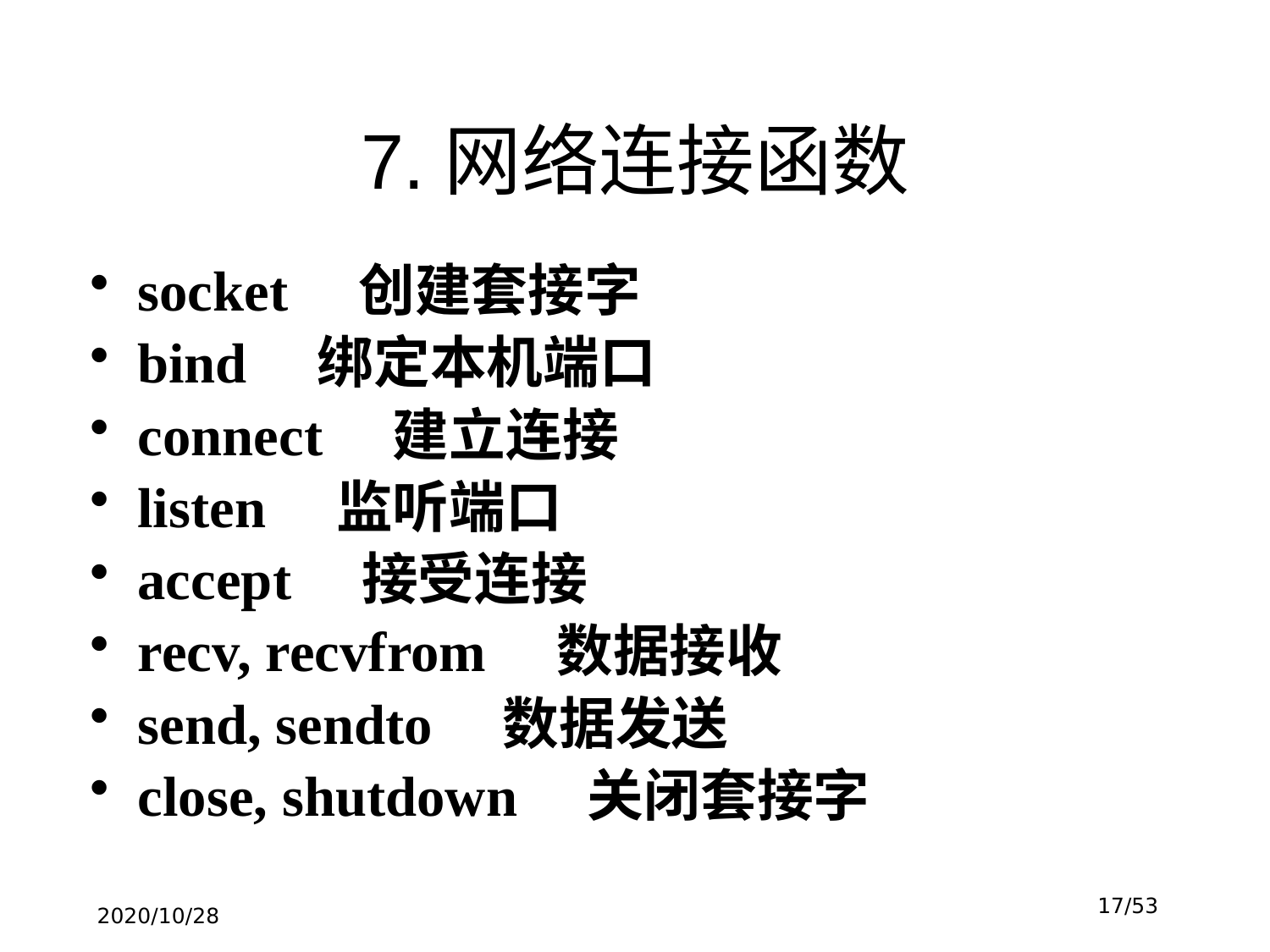

7.网络连接函数
socket　创建套接字
bind　绑定本机端口
connect　建立连接
listen　监听端口
accept　接受连接
recv, recvfrom　数据接收
send, sendto　数据发送
close, shutdown　关闭套接字
17/53
2020/10/28